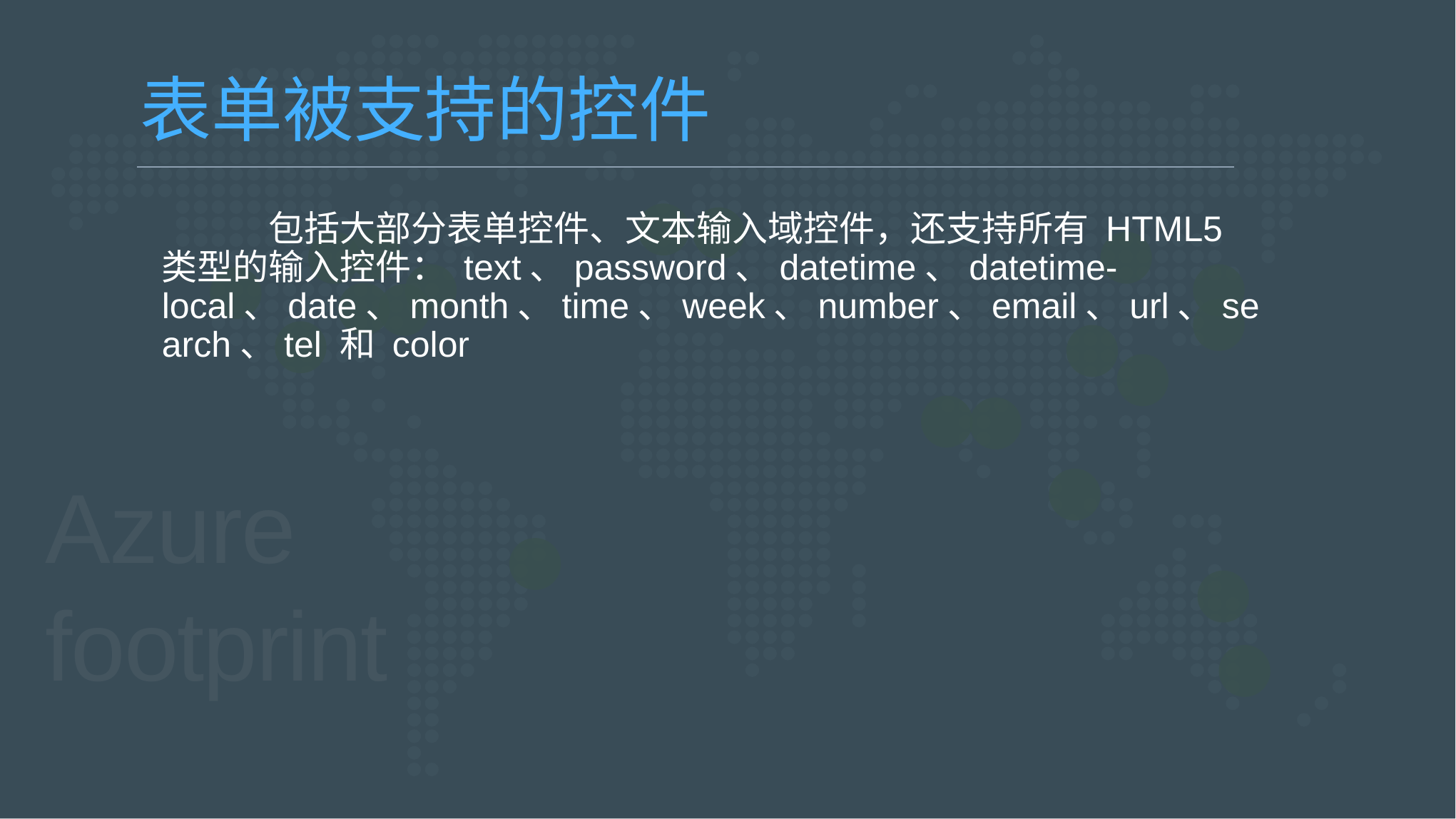

表单被支持的控件
	包括大部分表单控件、文本输入域控件，还支持所有 HTML5 类型的输入控件： text、password、datetime、datetime-local、date、month、time、week、number、email、url、search、tel 和 color

Azure footprint